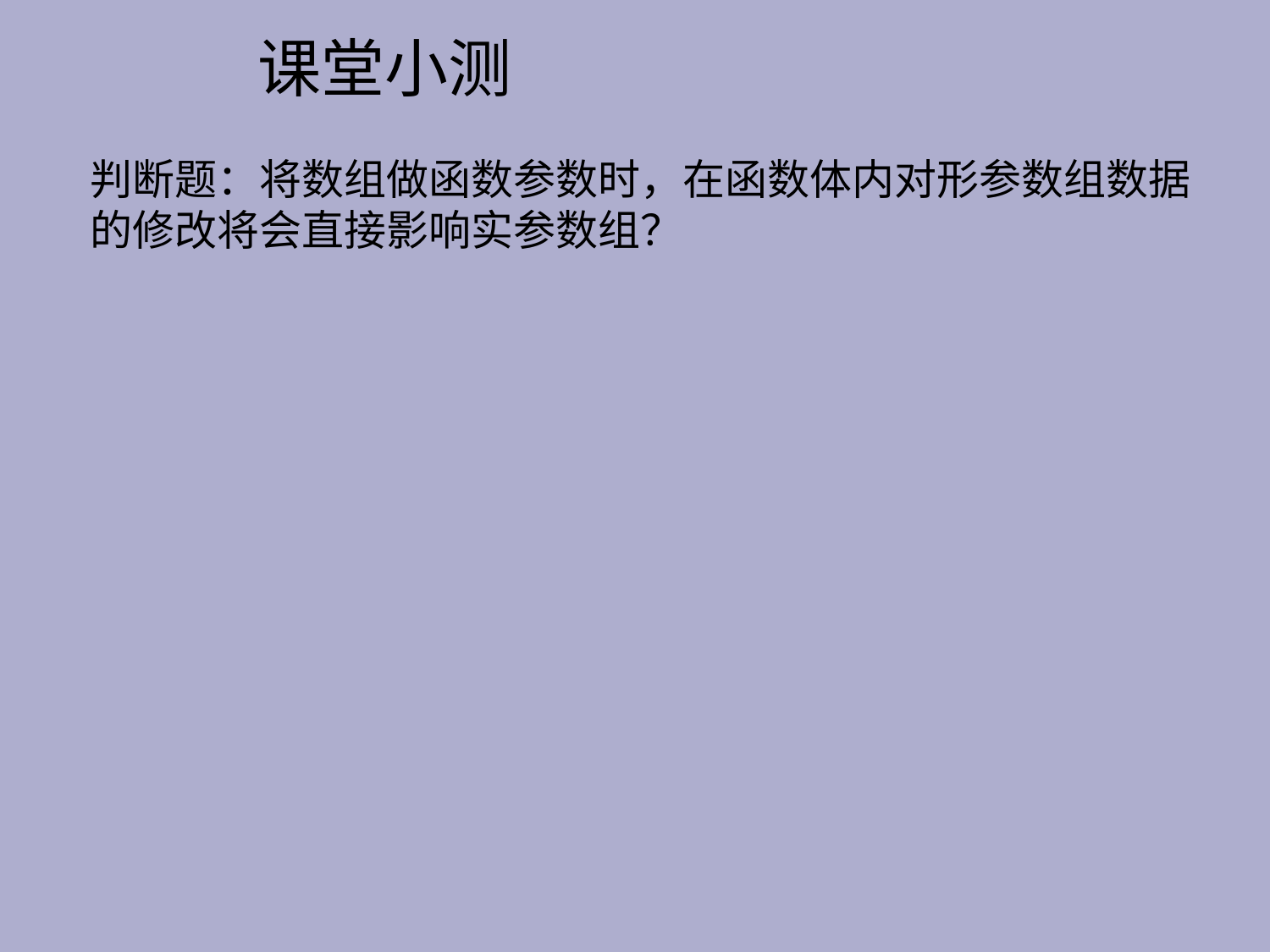

# 课堂小测
判断题：将数组做函数参数时，在函数体内对形参数组数据的修改将会直接影响实参数组？